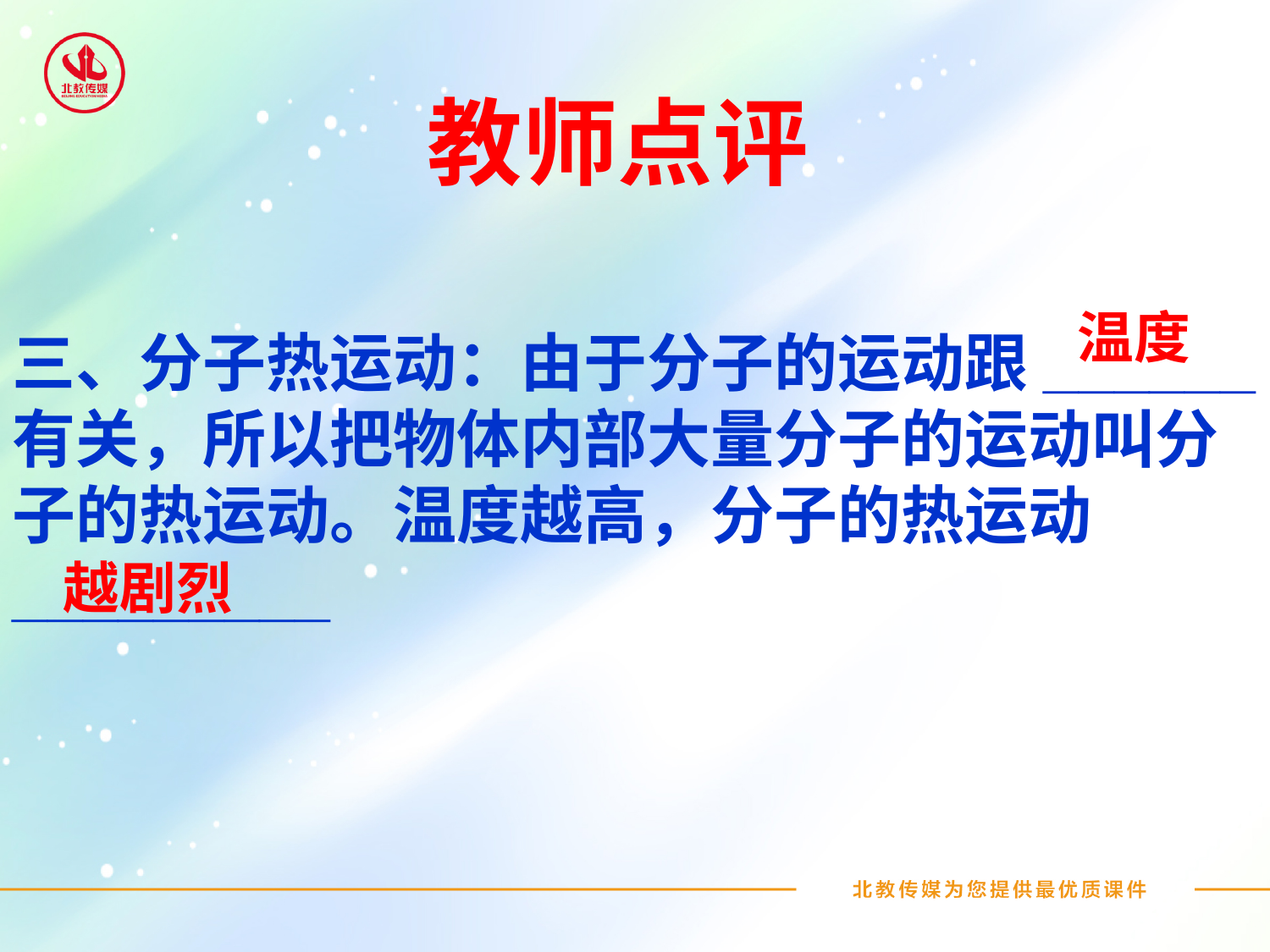

教师点评
温度
三、分子热运动：由于分子的运动跟______
有关，所以把物体内部大量分子的运动叫分子的热运动。温度越高，分子的热运动
_________
越剧烈